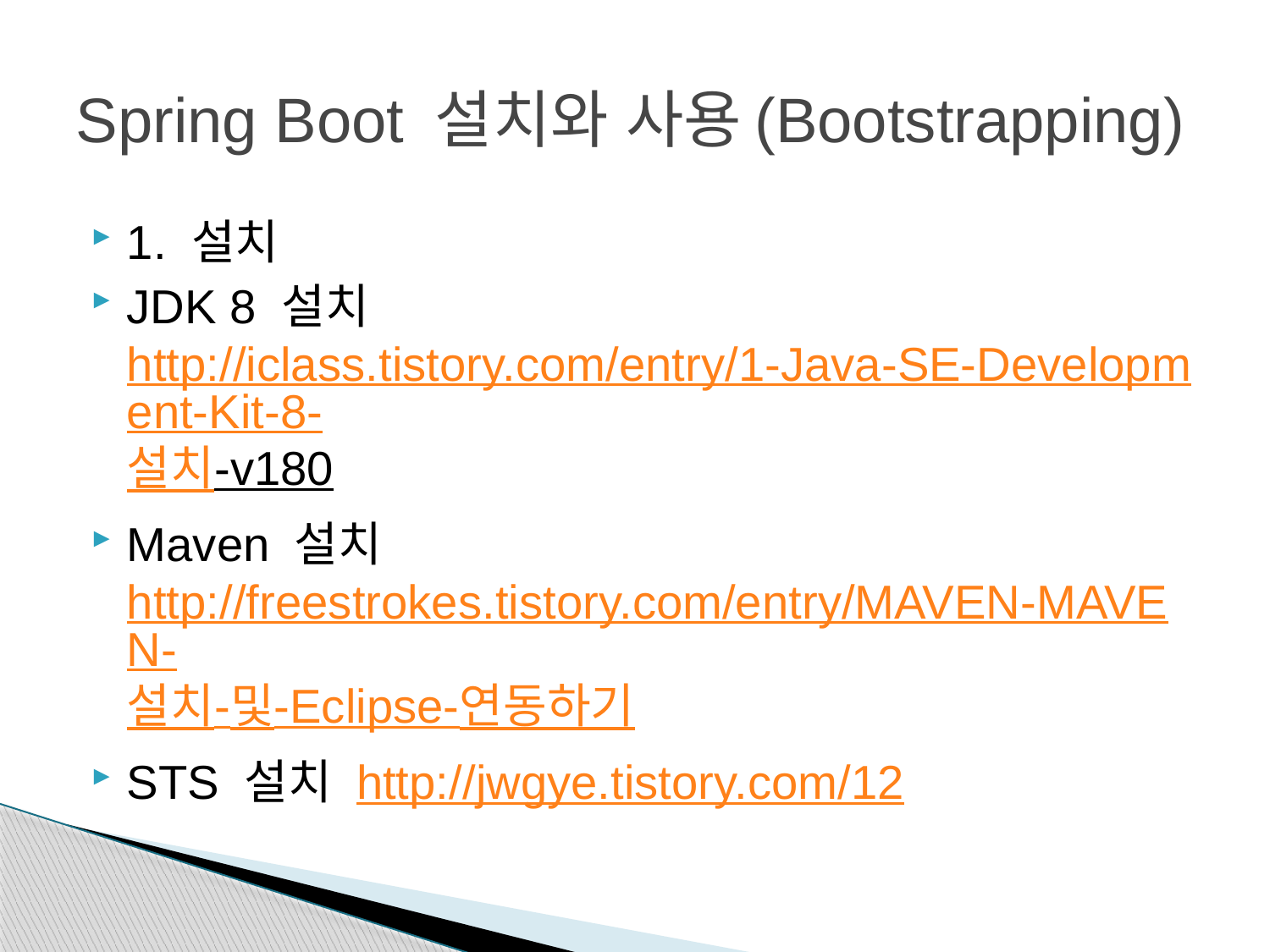

# Spring Boot 설치와 사용(Bootstrapping)
1. 설치
JDK 8 설치 http://iclass.tistory.com/entry/1-Java-SE-Development-Kit-8-설치-v180
Maven 설치 http://freestrokes.tistory.com/entry/MAVEN-MAVEN-설치-및-Eclipse-연동하기
STS 설치 http://jwgye.tistory.com/12